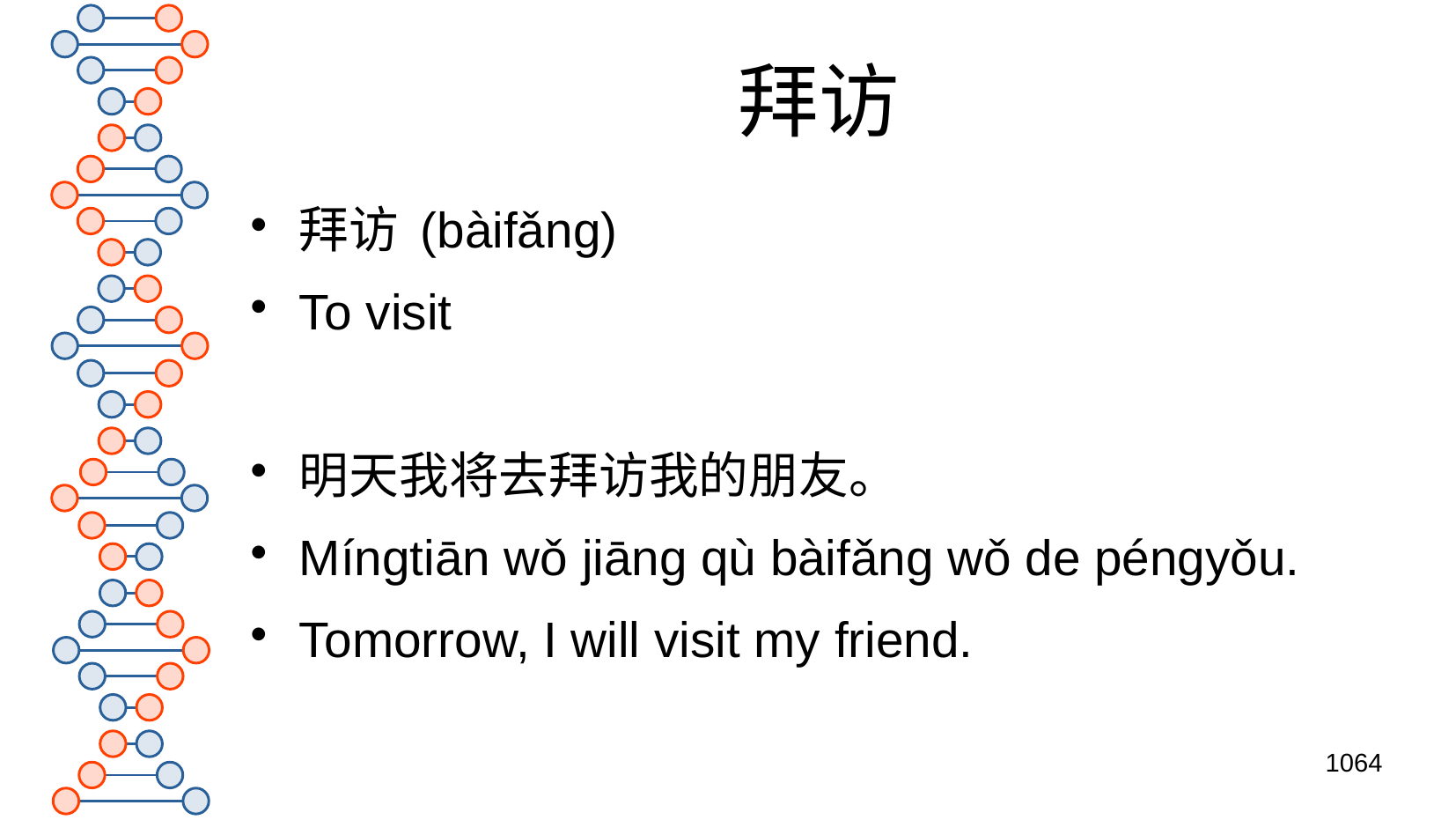

# 拜访
拜访 (bàifǎng)
To visit

明天我将去拜访我的朋友。
Míngtiān wǒ jiāng qù bàifǎng wǒ de péngyǒu.
Tomorrow, I will visit my friend.

1064